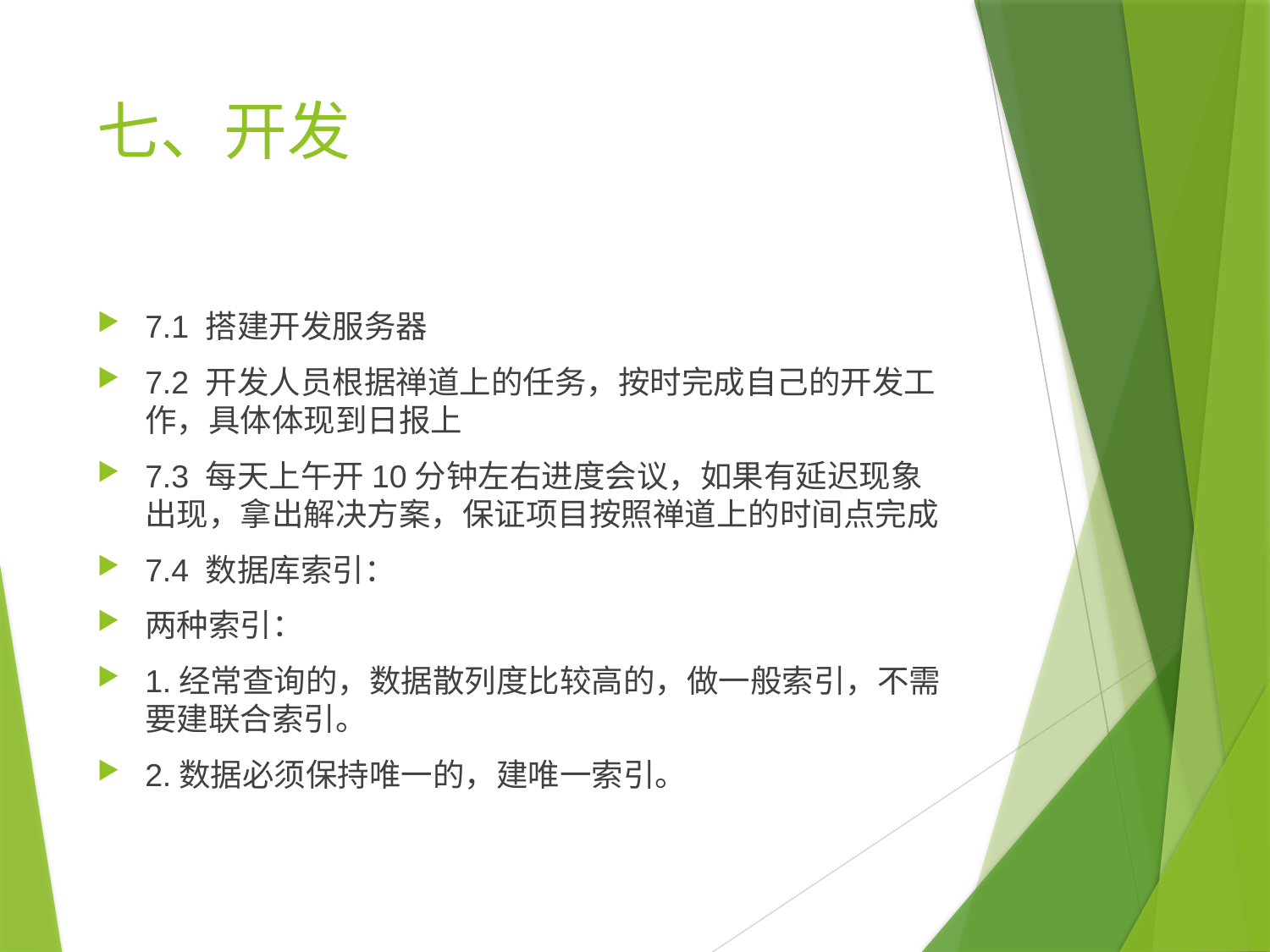

# 七、开发
7.1 搭建开发服务器
7.2 开发人员根据禅道上的任务，按时完成自己的开发工作，具体体现到日报上
7.3 每天上午开10分钟左右进度会议，如果有延迟现象出现，拿出解决方案，保证项目按照禅道上的时间点完成
7.4 数据库索引：
两种索引：
1.经常查询的，数据散列度比较高的，做一般索引，不需要建联合索引。
2.数据必须保持唯一的，建唯一索引。